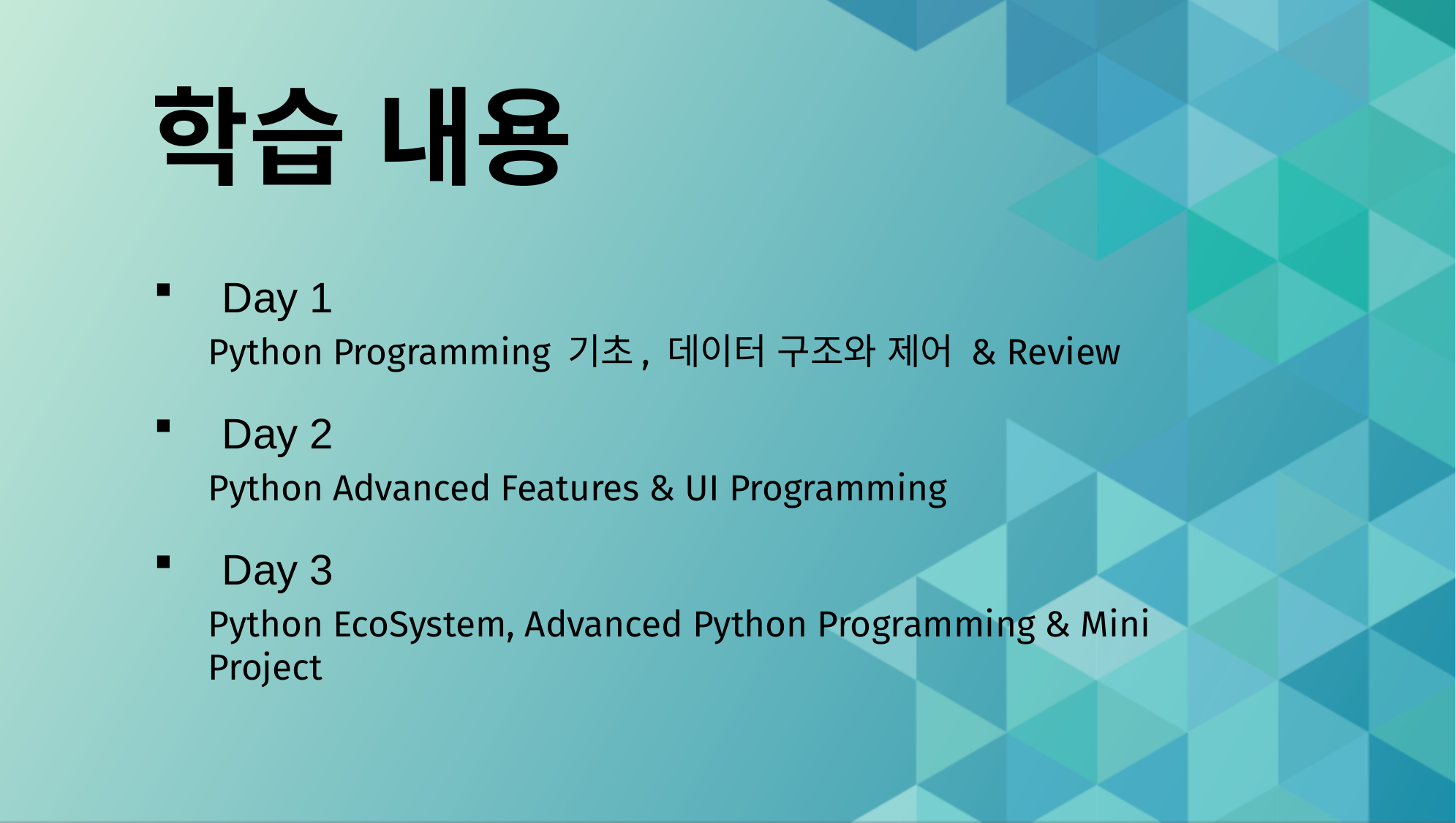

# 학습 내용
Day 1
Python Programming 기초, 데이터 구조와 제어 & Review
Day 2
Python Advanced Features & UI Programming
Day 3
Python EcoSystem, Advanced Python Programming & Mini Project